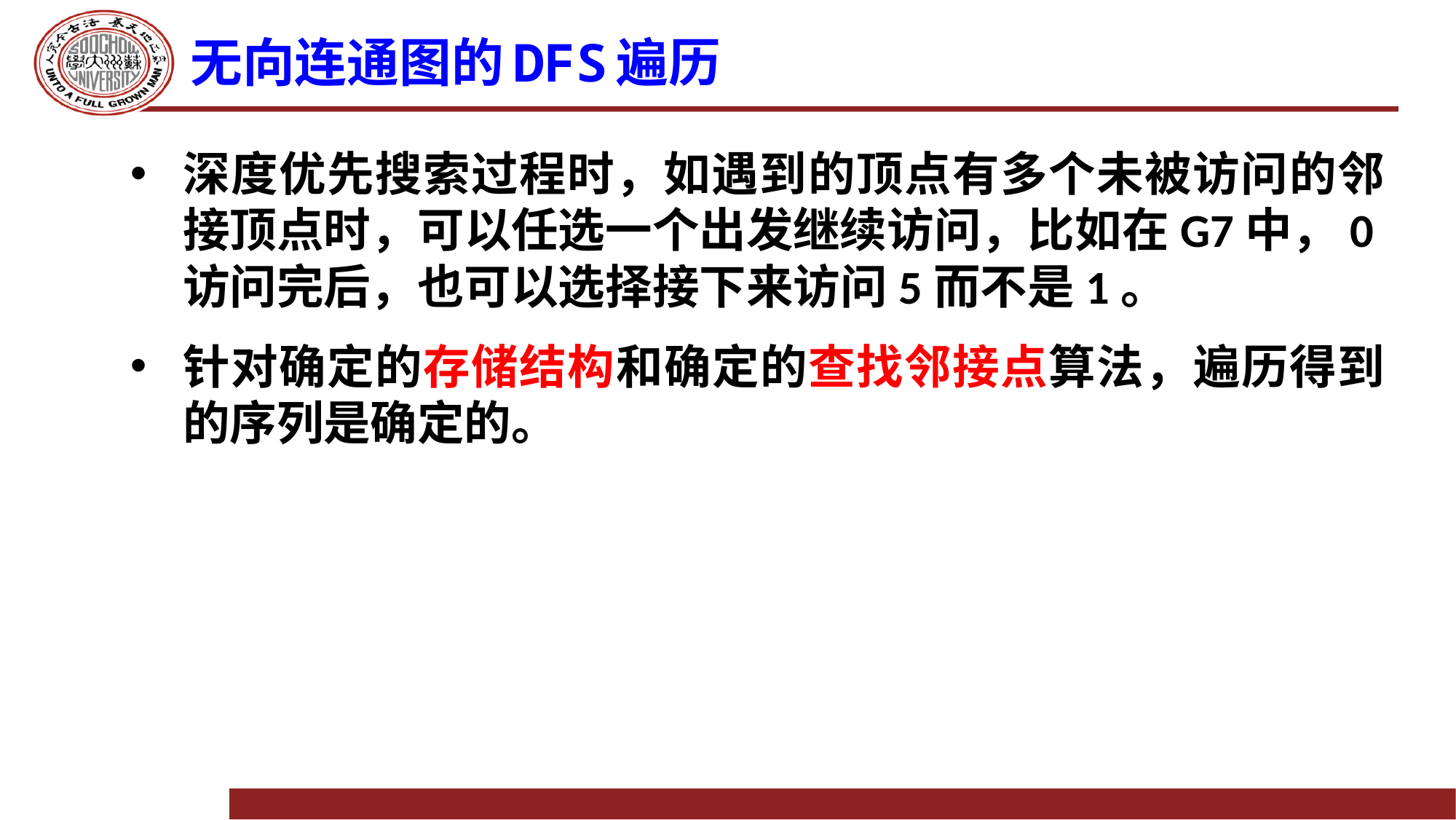

# 无向连通图的DFS遍历
深度优先搜索过程时，如遇到的顶点有多个未被访问的邻接顶点时，可以任选一个出发继续访问，比如在G7中，0访问完后，也可以选择接下来访问5而不是1。
针对确定的存储结构和确定的查找邻接点算法，遍历得到的序列是确定的。